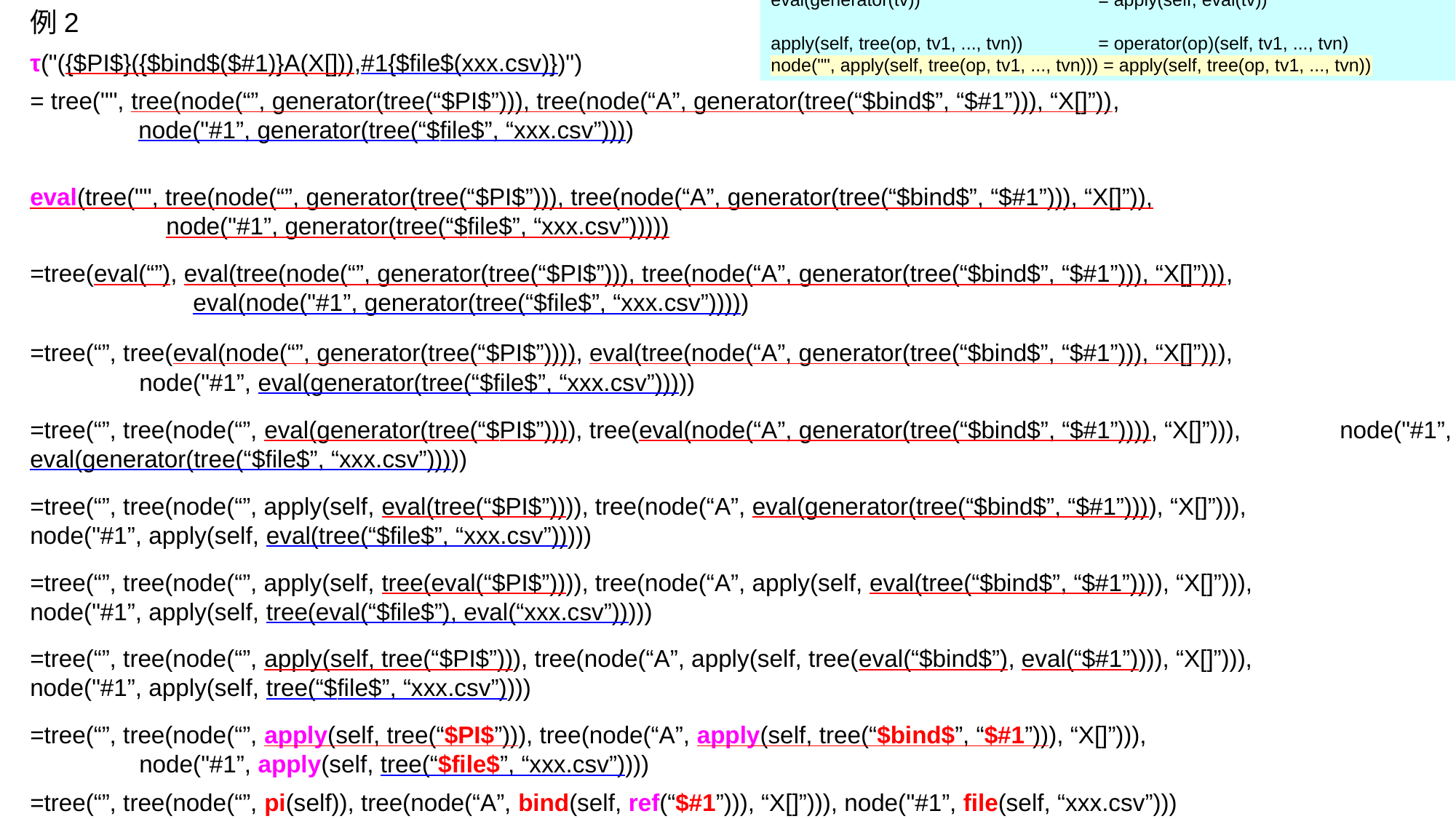

例2
τ("({$PI$}({$bind$($#1)}A(X[])),#1{$file$(xxx.csv)})")
= tree("", tree(node(“”, generator(tree(“$PI$”))), tree(node(“A”, generator(tree(“$bind$”, “$#1”))), “X[]”)),
        node("#1”, generator(tree(“$file$”, “xxx.csv”))))

eval(tree("", tree(node(“”, generator(tree(“$PI$”))), tree(node(“A”, generator(tree(“$bind$”, “$#1”))), “X[]”)),
	    node("#1”, generator(tree(“$file$”, “xxx.csv”)))))
=tree(eval(“”), eval(tree(node(“”, generator(tree(“$PI$”))), tree(node(“A”, generator(tree(“$bind$”, “$#1”))), “X[]”))), 			        eval(node("#1”, generator(tree(“$file$”, “xxx.csv”)))))
=tree(“”, tree(eval(node(“”, generator(tree(“$PI$”)))), eval(tree(node(“A”, generator(tree(“$bind$”, “$#1”))), “X[]”))), 			node("#1”, eval(generator(tree(“$file$”, “xxx.csv”)))))
=tree(“”, tree(node(“”, eval(generator(tree(“$PI$”)))), tree(eval(node(“A”, generator(tree(“$bind$”, “$#1”)))), “X[]”))), 	node("#1”, eval(generator(tree(“$file$”, “xxx.csv”)))))
=tree(“”, tree(node(“”, apply(self, eval(tree(“$PI$”)))), tree(node(“A”, eval(generator(tree(“$bind$”, “$#1”)))), “X[]”))), 		node("#1”, apply(self, eval(tree(“$file$”, “xxx.csv”)))))
=tree(“”, tree(node(“”, apply(self, tree(eval(“$PI$”)))), tree(node(“A”, apply(self, eval(tree(“$bind$”, “$#1”)))), “X[]”))), 		node("#1”, apply(self, tree(eval(“$file$”), eval(“xxx.csv”)))))
=tree(“”, tree(node(“”, apply(self, tree(“$PI$”))), tree(node(“A”, apply(self, tree(eval(“$bind$”), eval(“$#1”)))), “X[]”))), 		node("#1”, apply(self, tree(“$file$”, “xxx.csv”))))
=tree(“”, tree(node(“”, apply(self, tree(“$PI$”))), tree(node(“A”, apply(self, tree(“$bind$”, “$#1”))), “X[]”))),
 	node("#1”, apply(self, tree(“$file$”, “xxx.csv”))))
=tree(“”, tree(node(“”, pi(self)), tree(node(“A”, bind(self, ref(“$#1”))), “X[]”))), node("#1”, file(self, “xxx.csv”)))
eval(node(head))		= node(head)
eval(node(head, generator(tv)))	= node(head, eval(generator(tv)))
eval(tree(r, tv1, ..., tvn))		= tree(eval(r), eval(tv1), ..., eval(tvn))
eval(generator(tv))		= apply(self, eval(tv))

apply(self, tree(op, tv1, ..., tvn))	= operator(op)(self, tv1, ..., tvn)
node("", apply(self, tree(op, tv1, ..., tvn))) = apply(self, tree(op, tv1, ..., tvn))